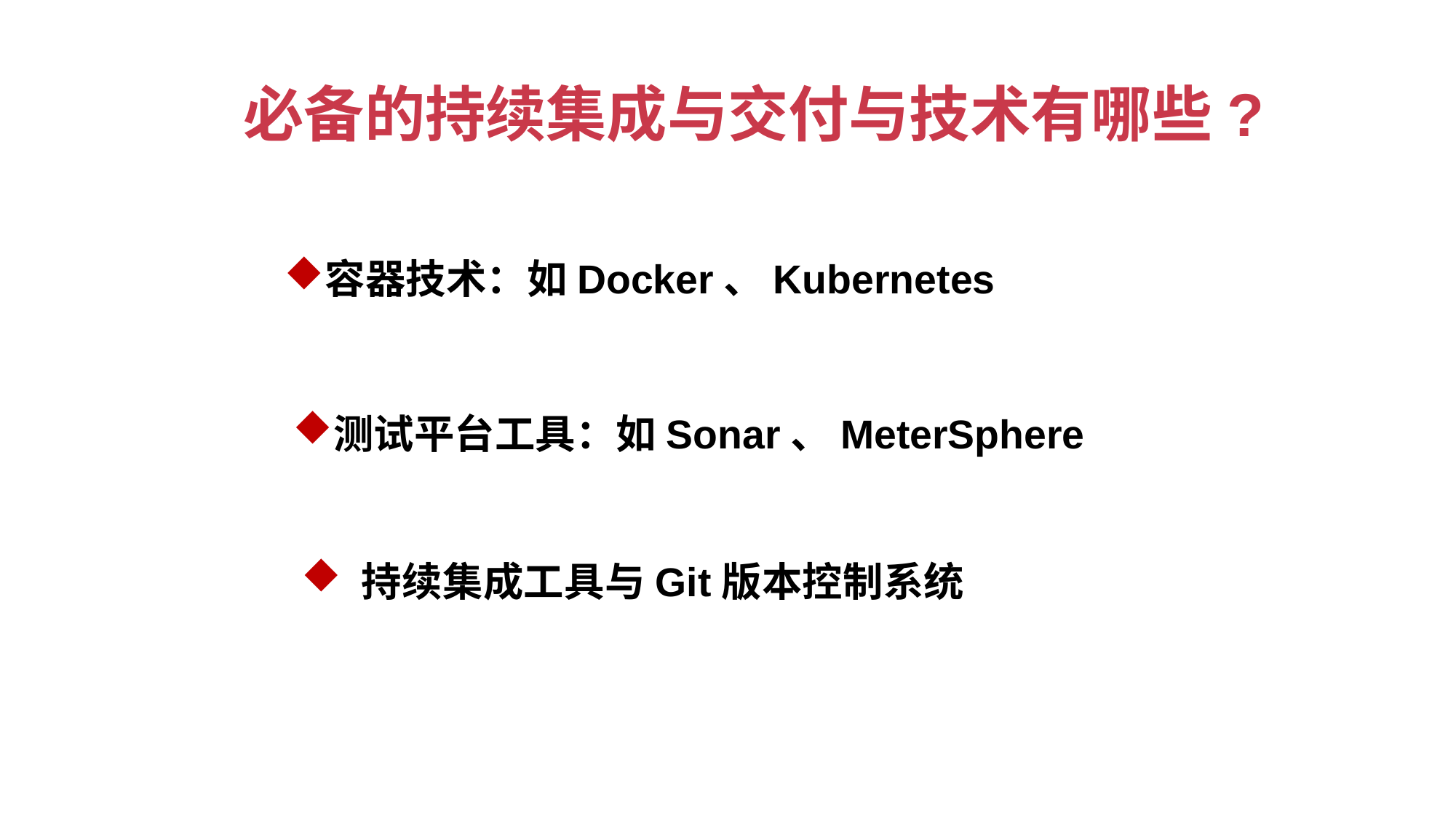

必备的持续集成与交付与技术有哪些?
容器技术：如Docker、Kubernetes
测试平台工具：如Sonar、MeterSphere
 持续集成工具与Git版本控制系统